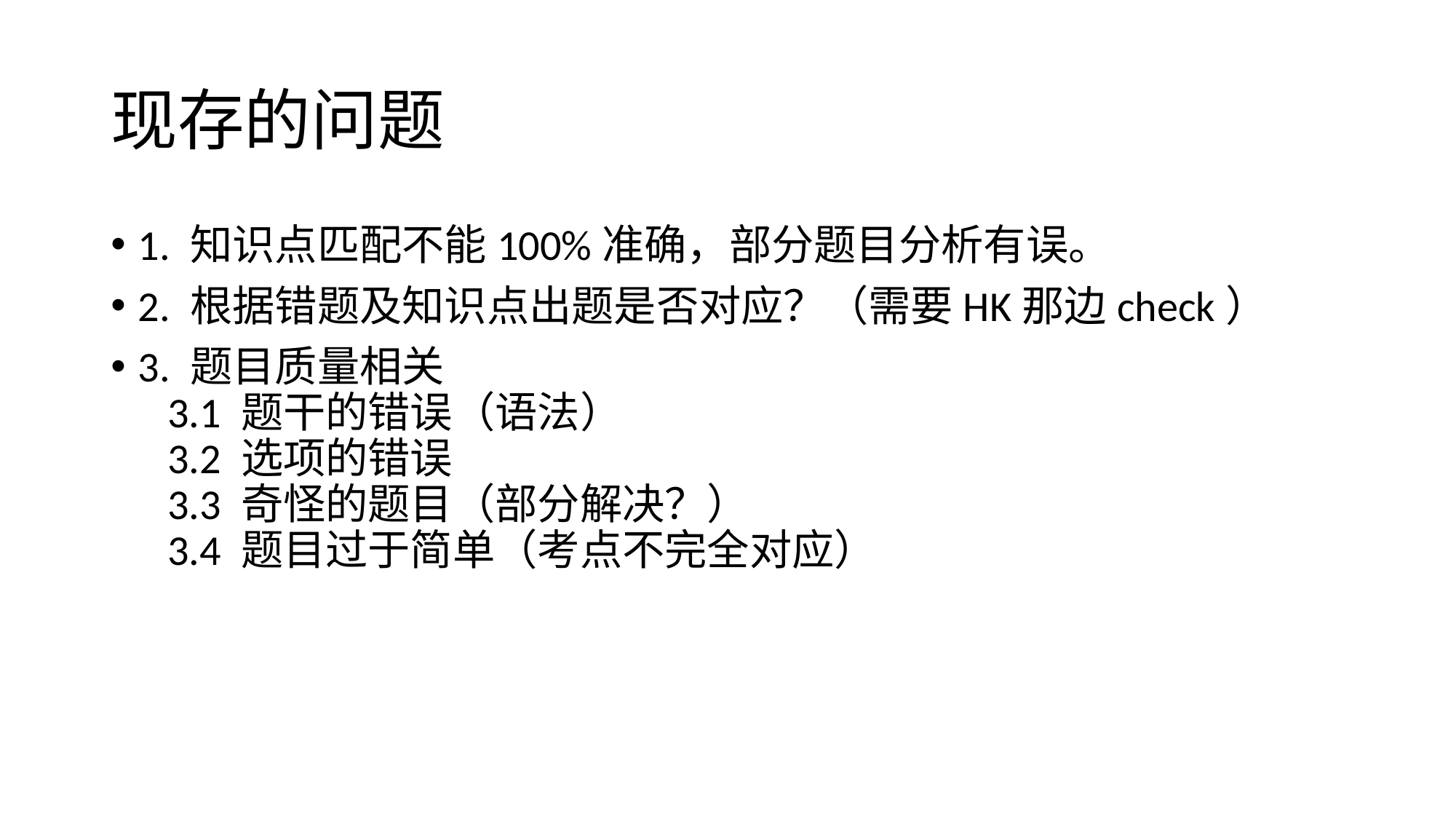

# 现存的问题
1. 知识点匹配不能100%准确，部分题目分析有误。
2. 根据错题及知识点出题是否对应？（需要HK那边check）
3. 题目质量相关
  3.1 题干的错误（语法）
  3.2 选项的错误
  3.3 奇怪的题目（部分解决？）
  3.4 题目过于简单（考点不完全对应）